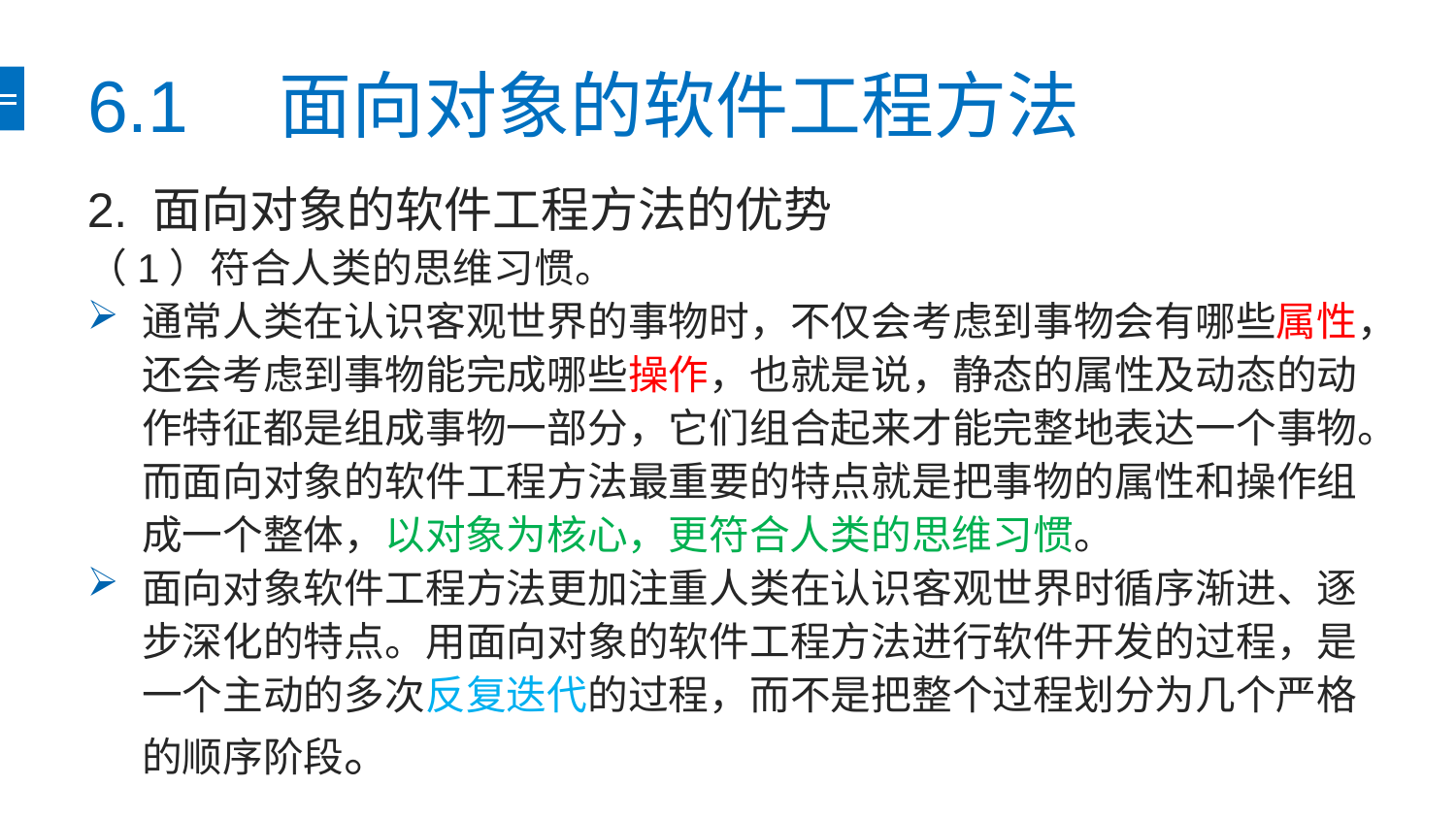

# 6.1　面向对象的软件工程方法
2. 面向对象的软件工程方法的优势
（1）符合人类的思维习惯。
通常人类在认识客观世界的事物时，不仅会考虑到事物会有哪些属性，还会考虑到事物能完成哪些操作，也就是说，静态的属性及动态的动作特征都是组成事物一部分，它们组合起来才能完整地表达一个事物。而面向对象的软件工程方法最重要的特点就是把事物的属性和操作组成一个整体，以对象为核心，更符合人类的思维习惯。
面向对象软件工程方法更加注重人类在认识客观世界时循序渐进、逐步深化的特点。用面向对象的软件工程方法进行软件开发的过程，是一个主动的多次反复迭代的过程，而不是把整个过程划分为几个严格的顺序阶段。